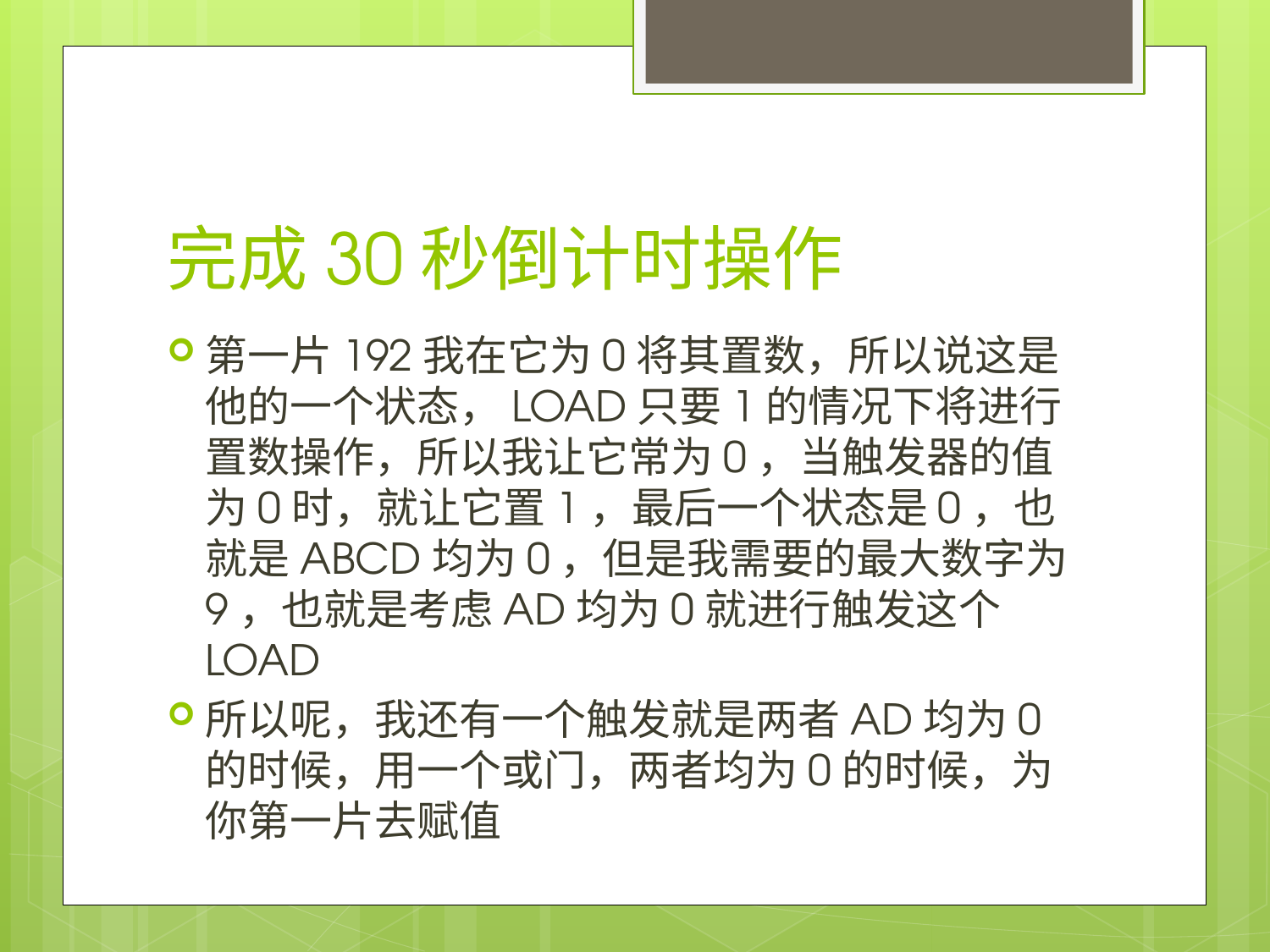

# 完成30秒倒计时操作
第一片192我在它为0将其置数，所以说这是他的一个状态，LOAD只要1的情况下将进行置数操作，所以我让它常为0，当触发器的值为0时，就让它置1，最后一个状态是0，也就是ABCD均为0，但是我需要的最大数字为9，也就是考虑AD均为0就进行触发这个LOAD
所以呢，我还有一个触发就是两者AD均为0的时候，用一个或门，两者均为0的时候，为你第一片去赋值